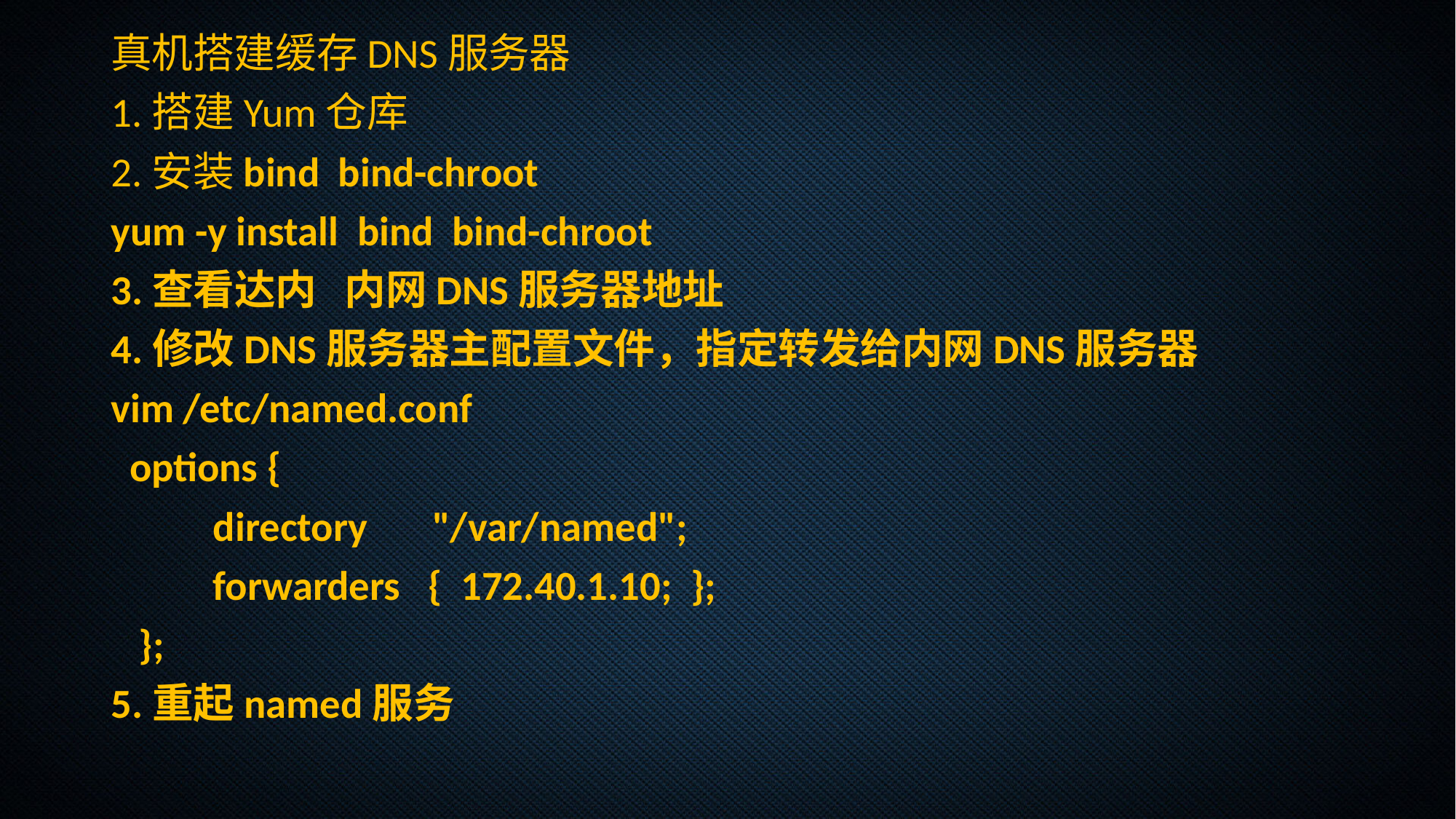

真机搭建缓存DNS服务器
1.搭建Yum仓库
2.安装bind  bind-chroot
yum -y install  bind  bind-chroot
3.查看达内   内网DNS服务器地址
4.修改DNS服务器主配置文件，指定转发给内网DNS服务器
vim /etc/named.conf
  options {
           directory       "/var/named";
           forwarders   {  172.40.1.10;  };
   };
5.重起named服务